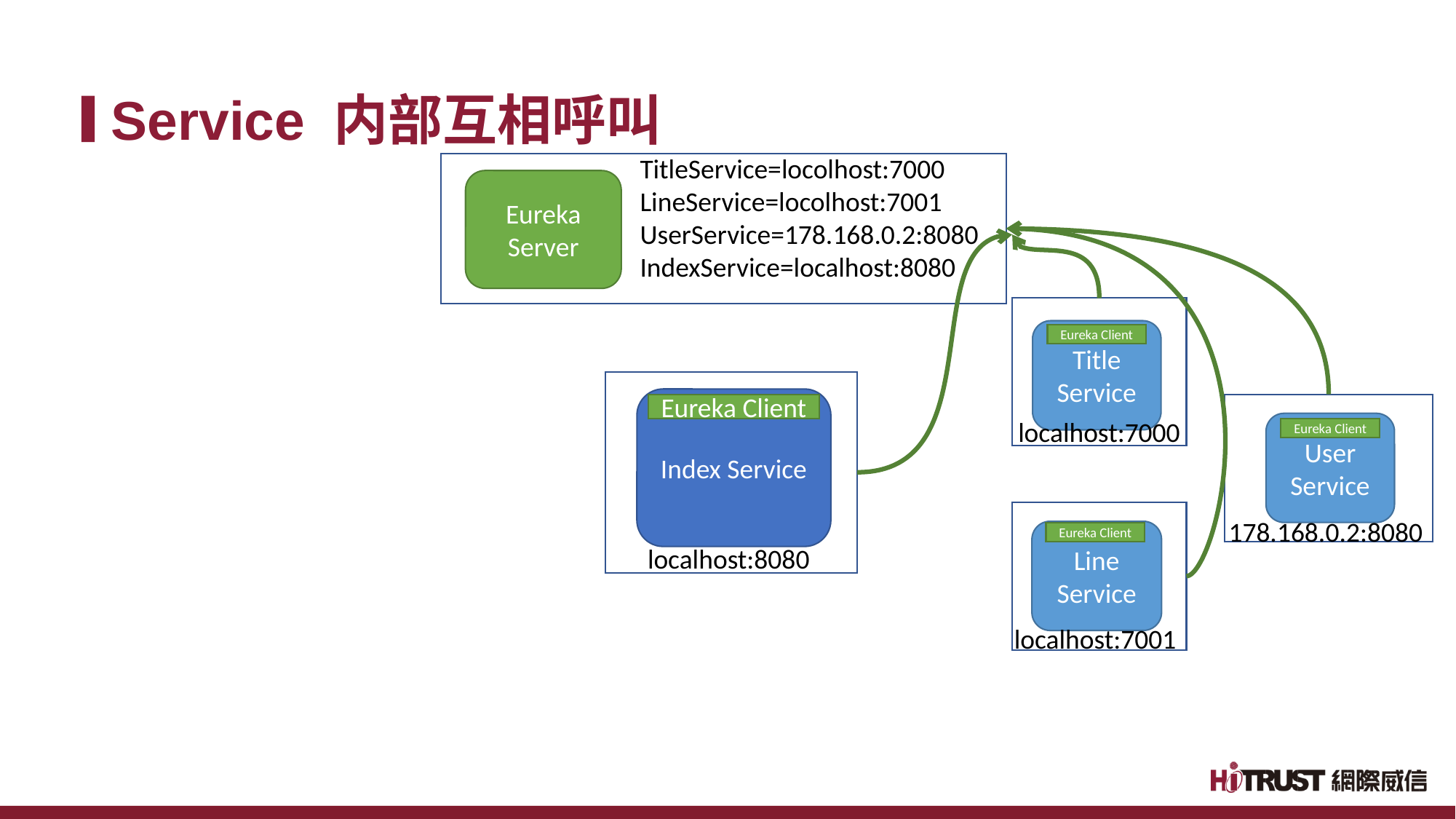

# Service 内部互相呼叫
TitleService=locolhost:7000
LineService=locolhost:7001
UserService=178.168.0.2:8080
IndexService=localhost:8080

Eureka
Server

Title Service
Eureka Client

Index Service
Eureka Client

localhost:7000
User
Service
Eureka Client

178.168.0.2:8080
Line Service
Eureka Client
localhost:8080
localhost:7001